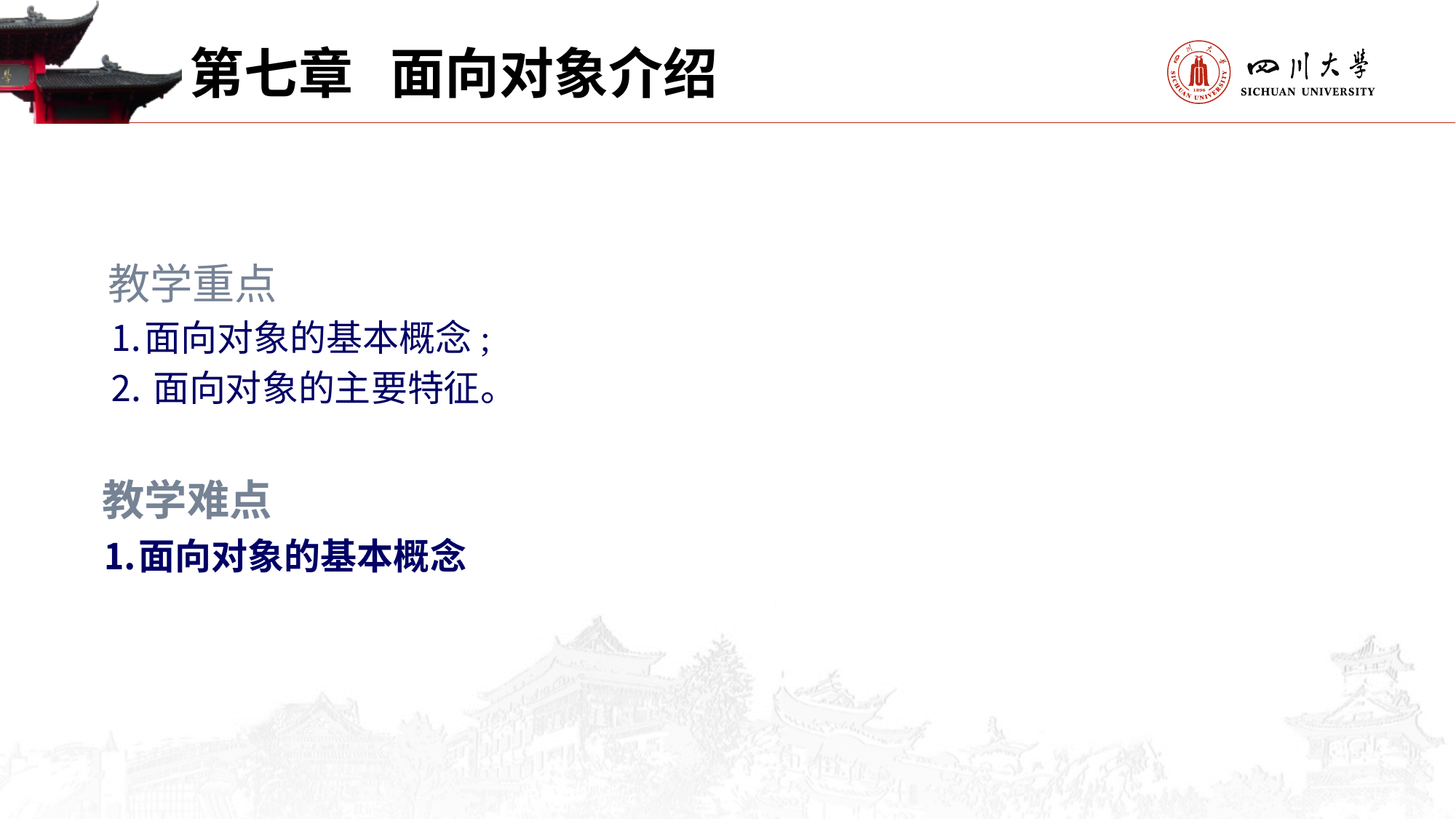

第七章   面向对象介绍

教学重点
⒈面向对象的基本概念;
⒉面向对象的主要特征。
教学难点
⒈面向对象的基本概念